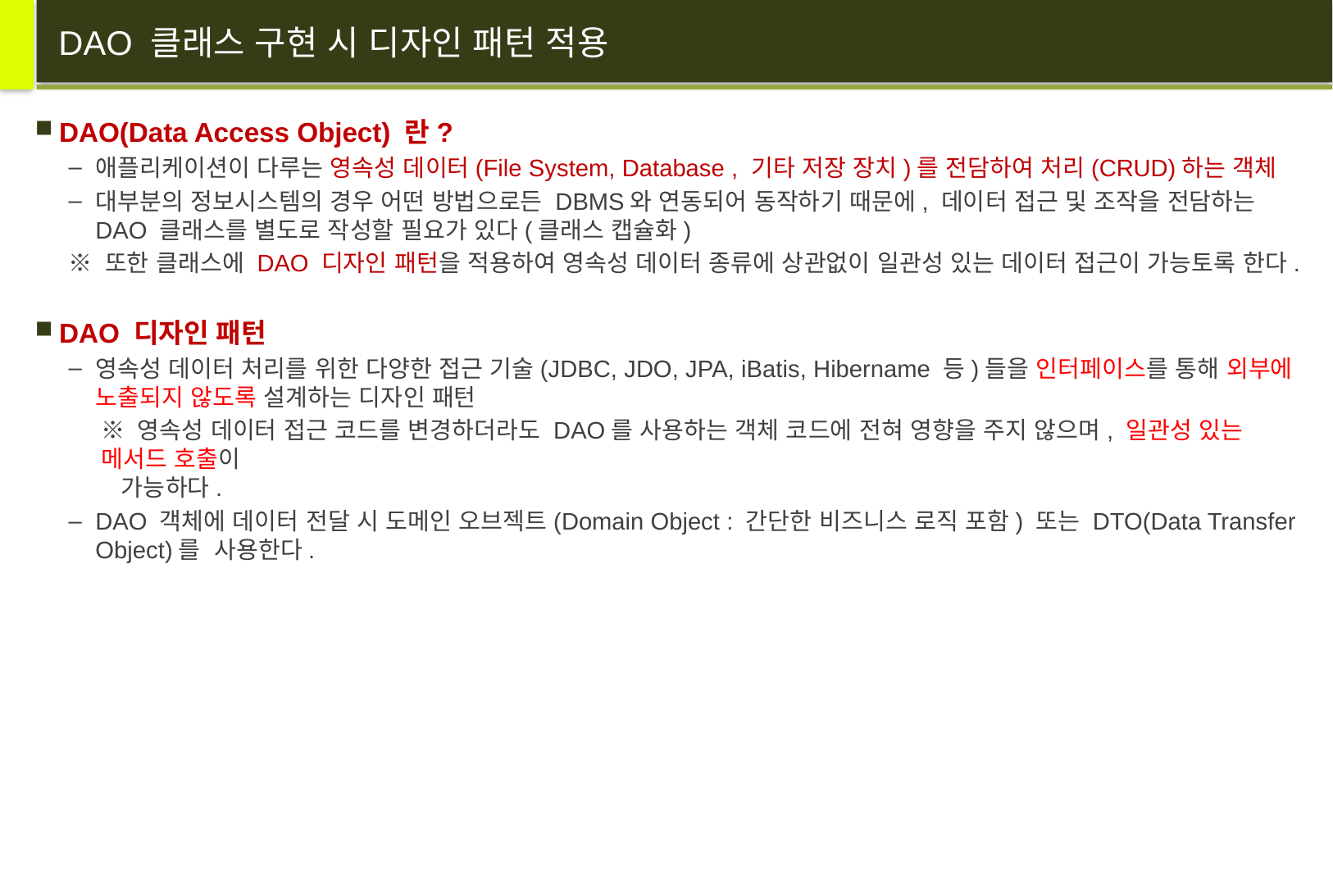

# DAO 클래스 구현 시 디자인 패턴 적용
DAO(Data Access Object) 란?
애플리케이션이 다루는 영속성 데이터(File System, Database , 기타 저장 장치)를 전담하여 처리(CRUD)하는 객체
대부분의 정보시스템의 경우 어떤 방법으로든 DBMS와 연동되어 동작하기 때문에, 데이터 접근 및 조작을 전담하는 DAO 클래스를 별도로 작성할 필요가 있다(클래스 캡슐화)
※ 또한 클래스에 DAO 디자인 패턴을 적용하여 영속성 데이터 종류에 상관없이 일관성 있는 데이터 접근이 가능토록 한다.

DAO 디자인 패턴
영속성 데이터 처리를 위한 다양한 접근 기술(JDBC, JDO, JPA, iBatis, Hibername 등)들을 인터페이스를 통해 외부에 노출되지 않도록 설계하는 디자인 패턴
※ 영속성 데이터 접근 코드를 변경하더라도 DAO를 사용하는 객체 코드에 전혀 영향을 주지 않으며, 일관성 있는 메서드 호출이
   가능하다.
DAO 객체에 데이터 전달 시 도메인 오브젝트(Domain Object : 간단한 비즈니스 로직 포함) 또는 DTO(Data Transfer Object)를  사용한다.